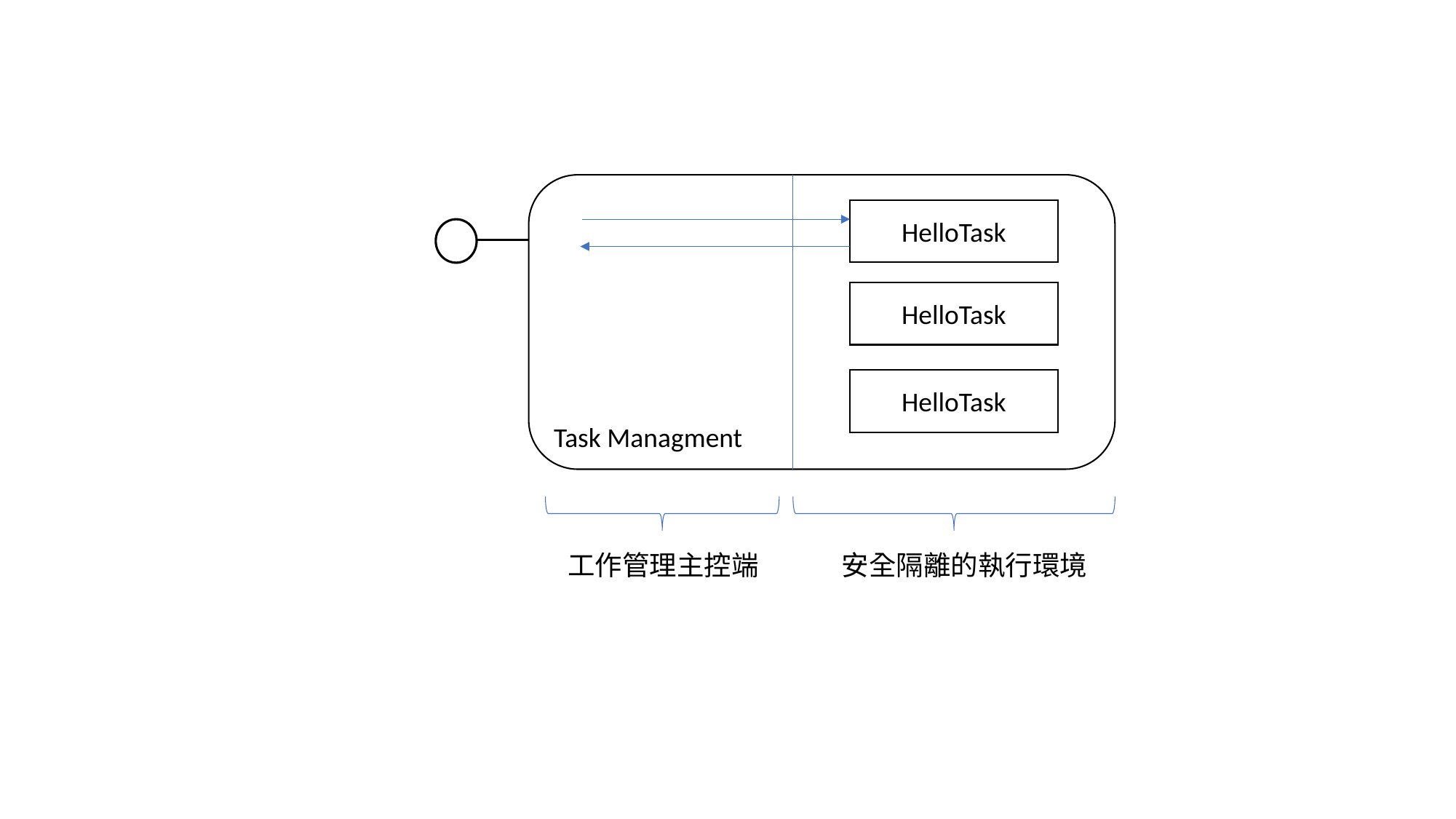

Task Managment
HelloTask

HelloTask

HelloTask

工作管理主控端
安全隔離的執行環境